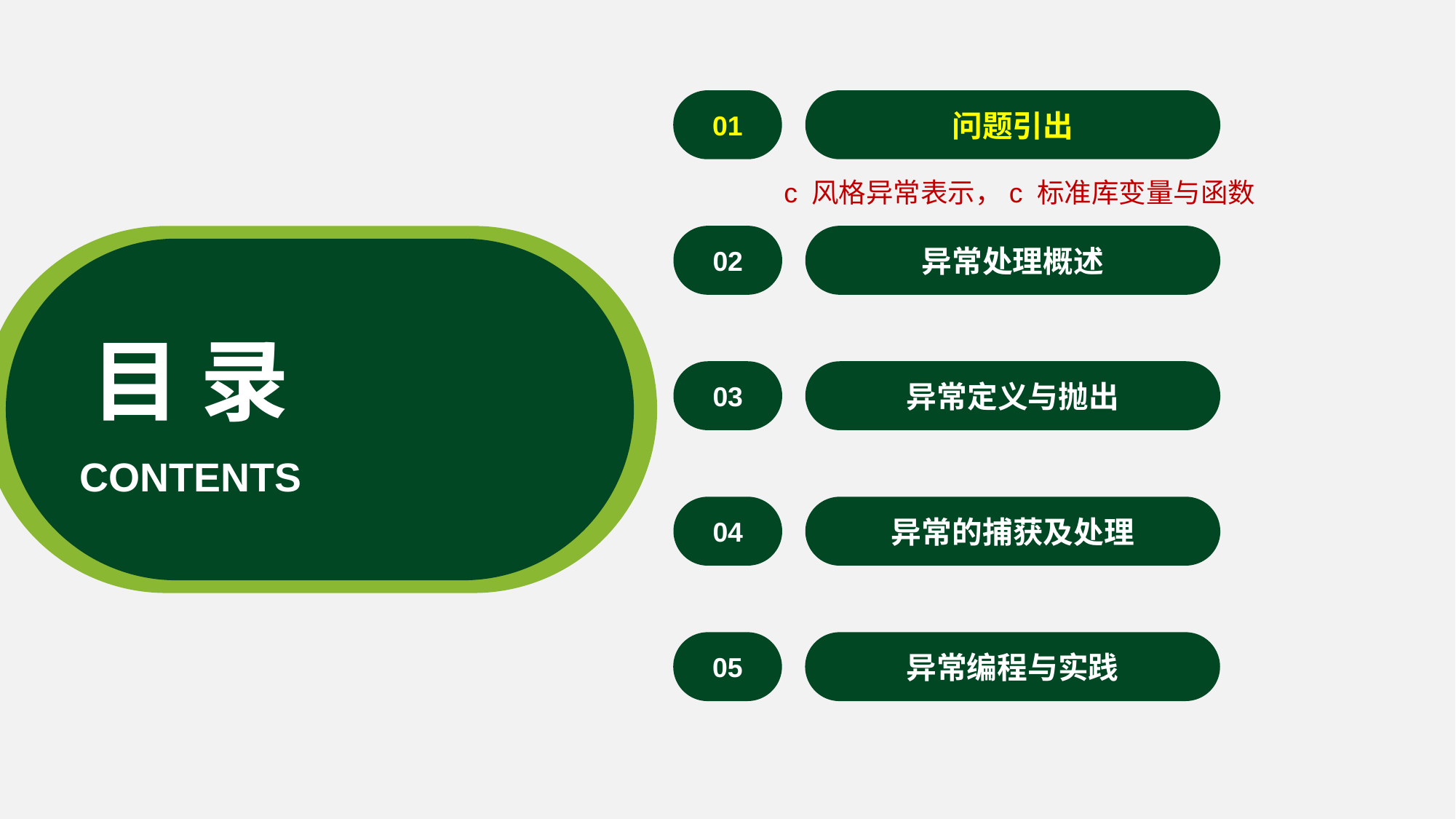

01
问题引出
c 风格异常表示，c 标准库变量与函数
02
异常处理概述

目 录
03
异常定义与抛出
CONTENTS
04
异常的捕获及处理
05
异常编程与实践